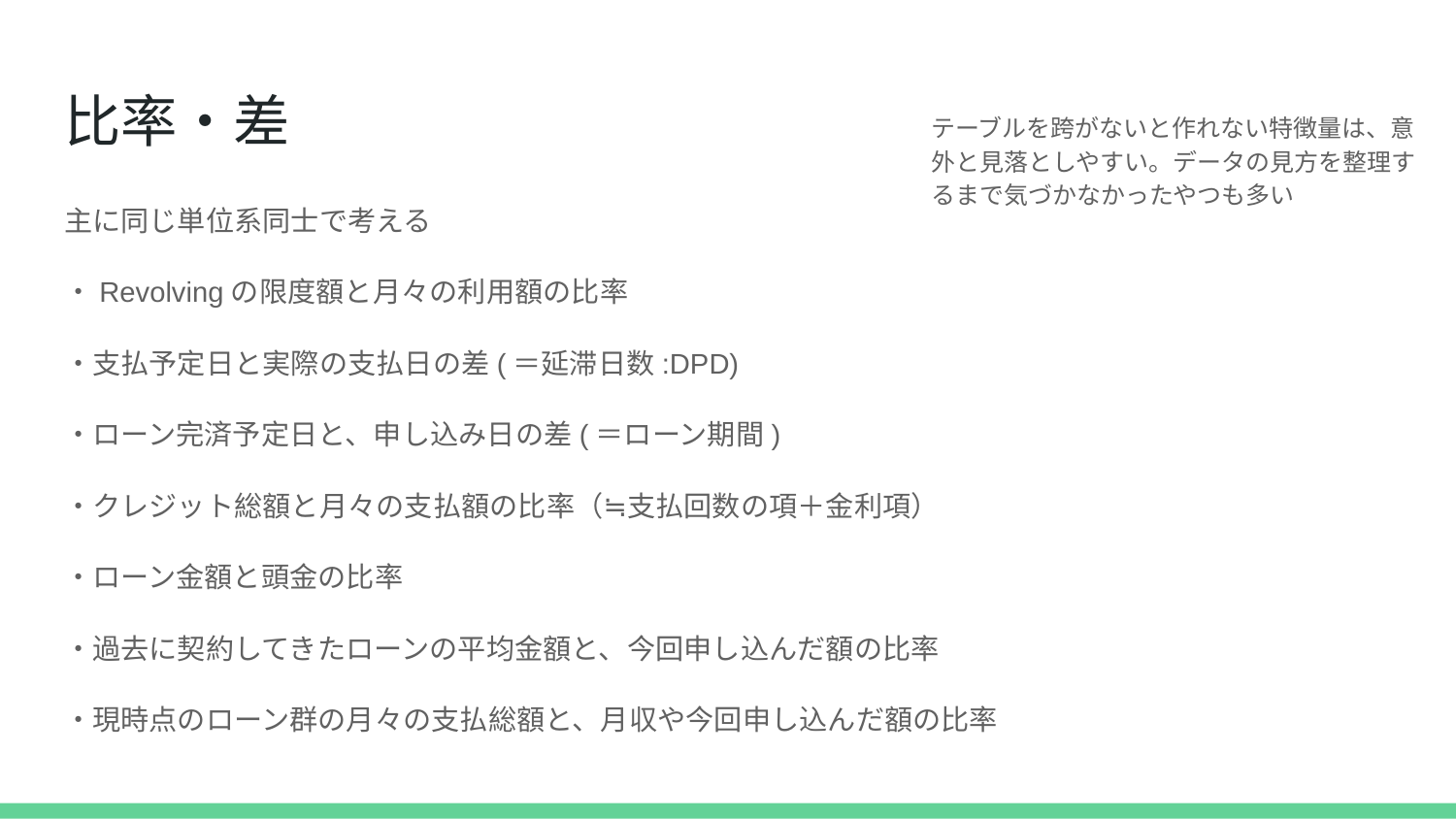

# 比率・差
テーブルを跨がないと作れない特徴量は、意外と見落としやすい。データの見方を整理するまで気づかなかったやつも多い
主に同じ単位系同士で考える
・Revolvingの限度額と月々の利用額の比率
・支払予定日と実際の支払日の差(＝延滞日数:DPD)
・ローン完済予定日と、申し込み日の差(＝ローン期間)
・クレジット総額と月々の支払額の比率（≒支払回数の項＋金利項）
・ローン金額と頭金の比率
・過去に契約してきたローンの平均金額と、今回申し込んだ額の比率
・現時点のローン群の月々の支払総額と、月収や今回申し込んだ額の比率

・遅延した支払分としなかった支払分の金額比